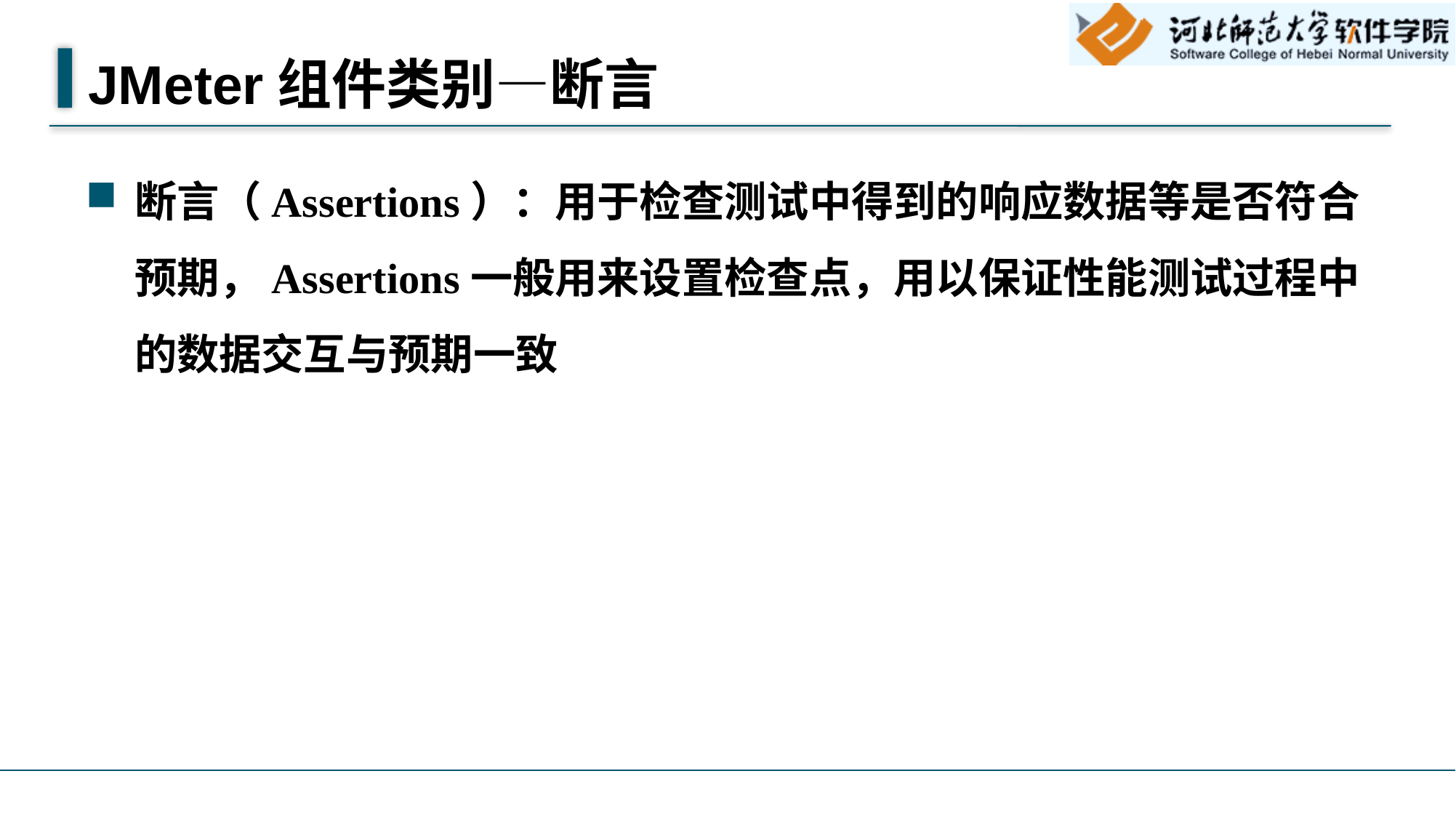

# JMeter组件类别—断言
断言（Assertions）：用于检查测试中得到的响应数据等是否符合预期，Assertions一般用来设置检查点，用以保证性能测试过程中的数据交互与预期一致